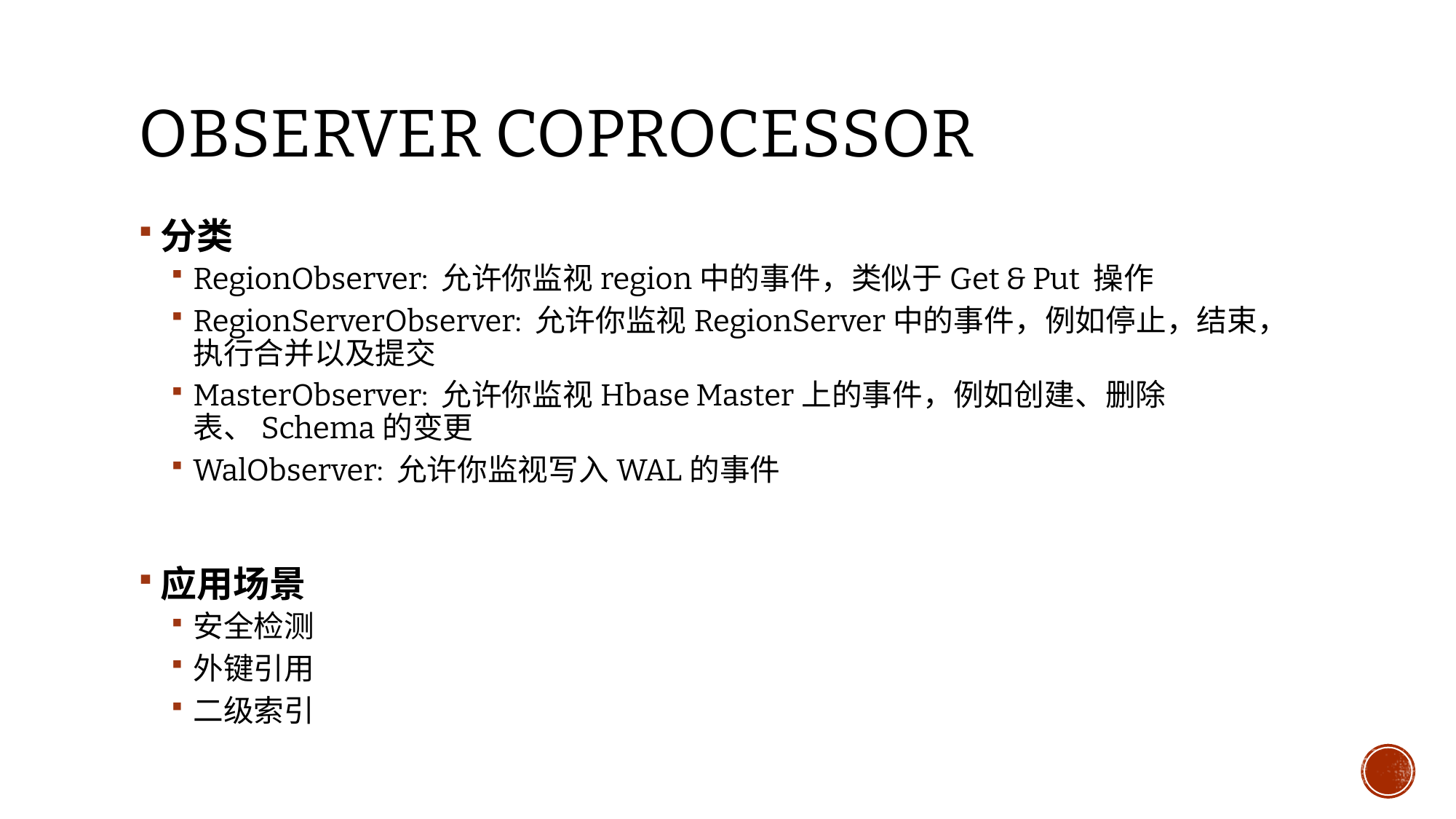

# Observer Coprocessor
分类
RegionObserver: 允许你监视region中的事件，类似于Get & Put 操作
RegionServerObserver: 允许你监视RegionServer中的事件，例如停止，结束，执行合并以及提交
MasterObserver: 允许你监视Hbase Master上的事件，例如创建、删除表、Schema的变更
WalObserver: 允许你监视写入WAL的事件

应用场景
安全检测
外键引用
二级索引